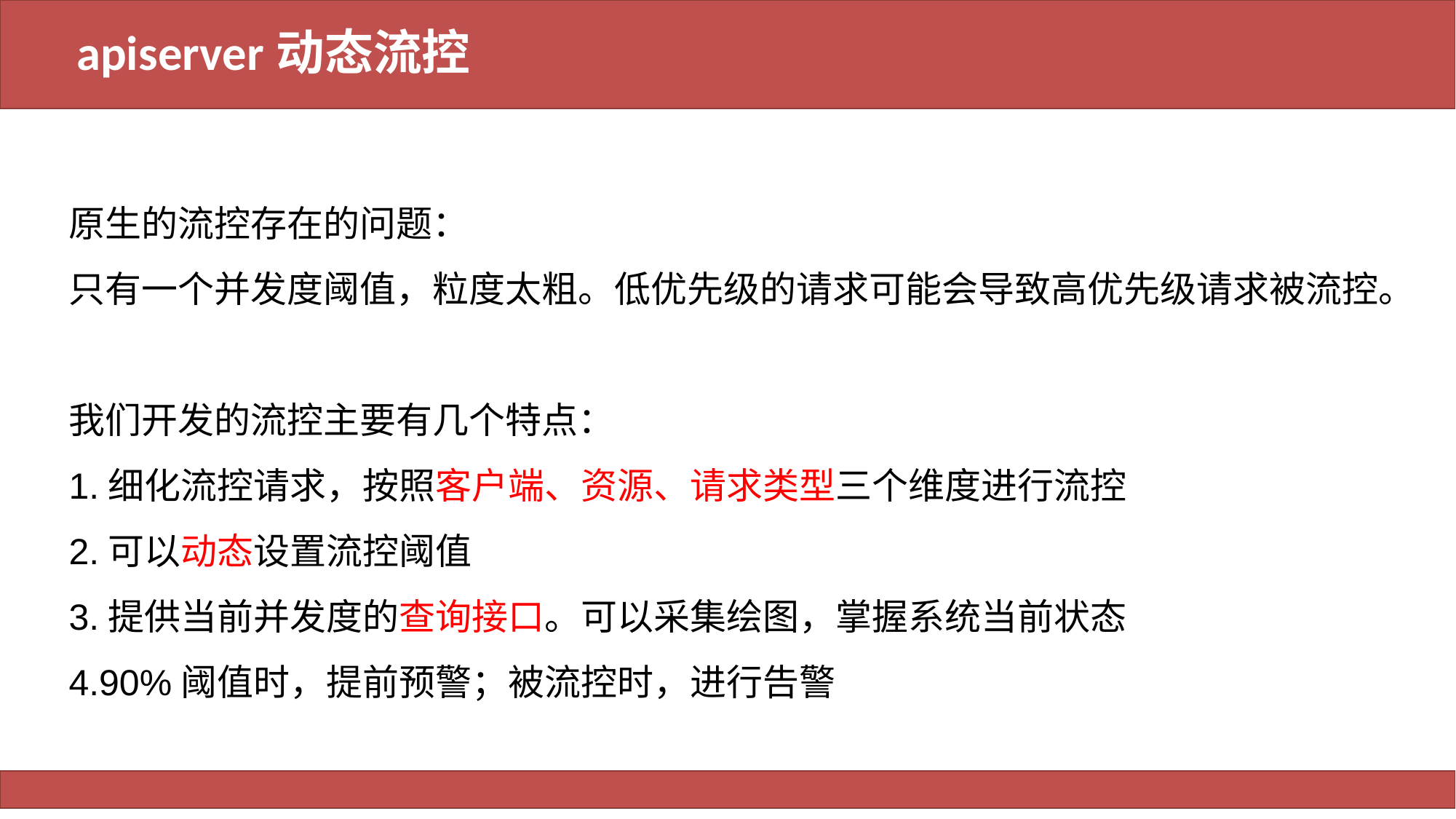

# apiserver动态流控
原生的流控存在的问题：
只有一个并发度阈值，粒度太粗。低优先级的请求可能会导致高优先级请求被流控。

我们开发的流控主要有几个特点：
1.细化流控请求，按照客户端、资源、请求类型三个维度进行流控
2.可以动态设置流控阈值
3.提供当前并发度的查询接口。可以采集绘图，掌握系统当前状态
4.90%阈值时，提前预警；被流控时，进行告警